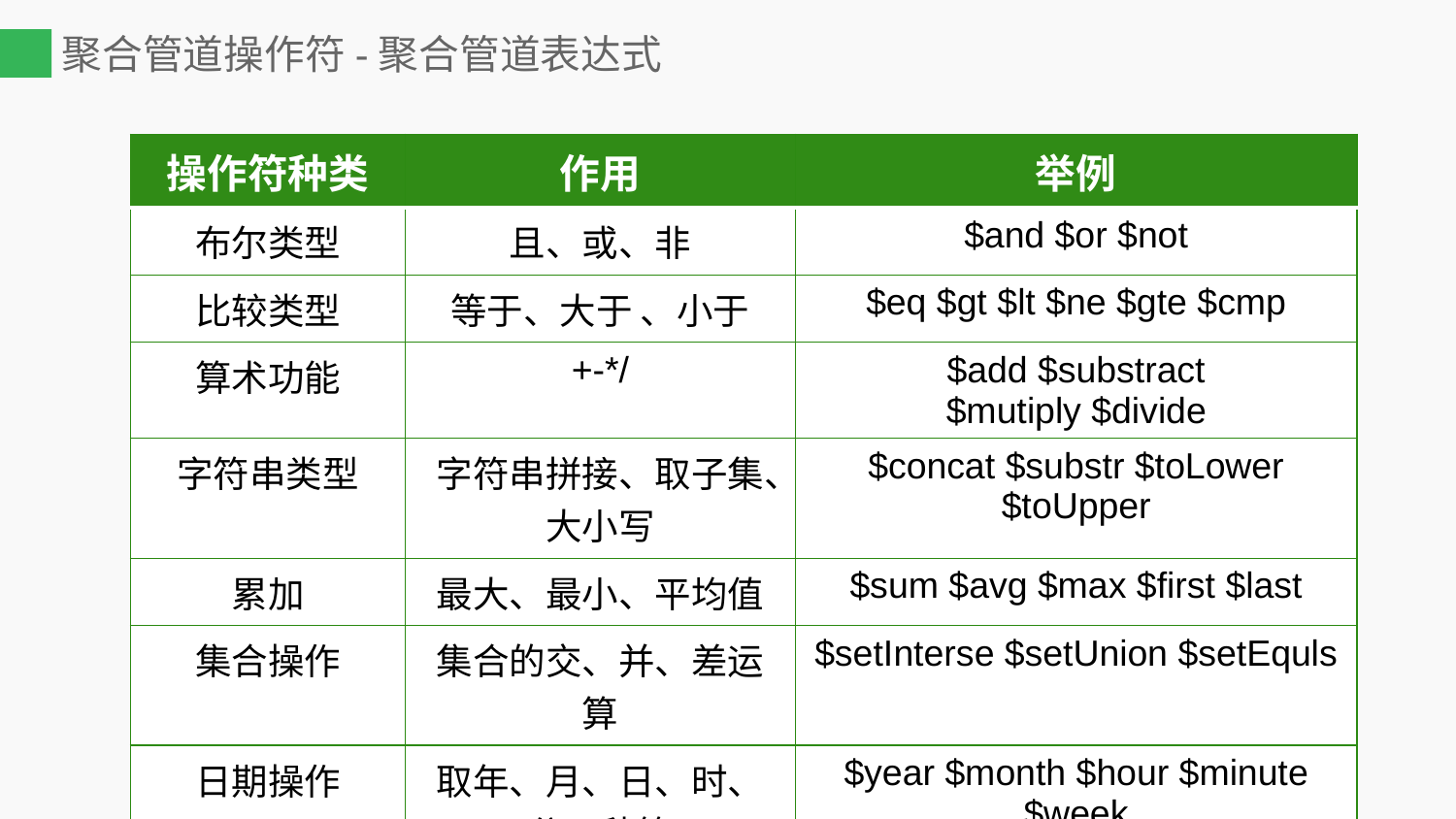

# 聚合管道操作符-聚合管道表达式
| 操作符种类 | 作用 | 举例 |
| --- | --- | --- |
| 布尔类型 | 且、或、非 | $and $or $not |
| 比较类型 | 等于、大于 、小于 | $eq $gt $lt $ne $gte $cmp |
| 算术功能 | +-\*/ | $add $substract $mutiply $divide |
| 字符串类型 | 字符串拼接、取子集、大小写 | $concat $substr $toLower $toUpper |
| 累加 | 最大、最小、平均值 | $sum $avg $max $first $last |
| 集合操作 | 集合的交、并、差运算 | $setInterse $setUnion $setEquls |
| 日期操作 | 取年、月、日、时、分、秒等 | $year $month $hour $minute $week |